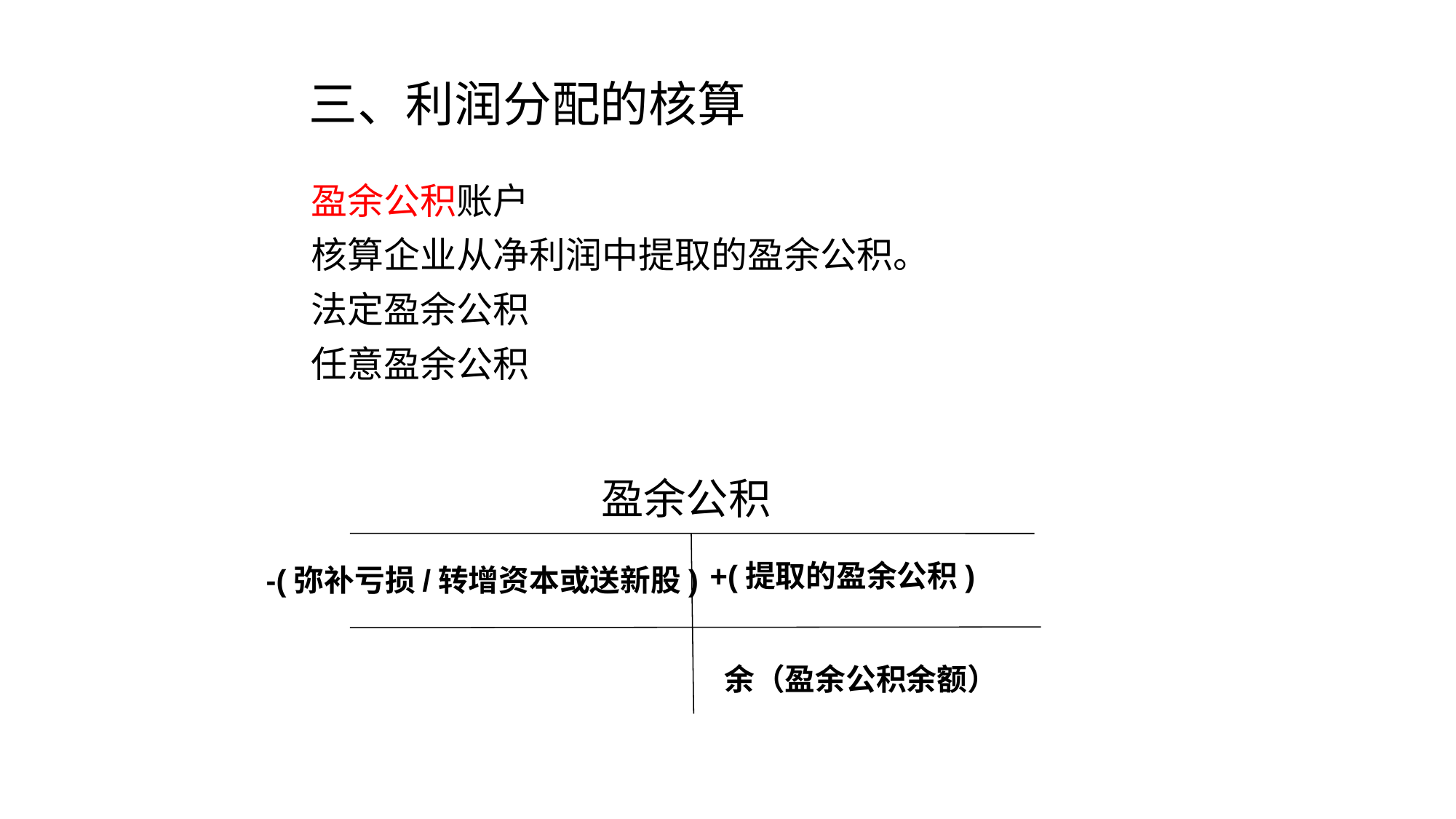

# 三、利润分配的核算
盈余公积账户
核算企业从净利润中提取的盈余公积。
法定盈余公积
任意盈余公积
盈余公积

+(提取的盈余公积)
-(弥补亏损/转增资本或送新股)

余（盈余公积余额）